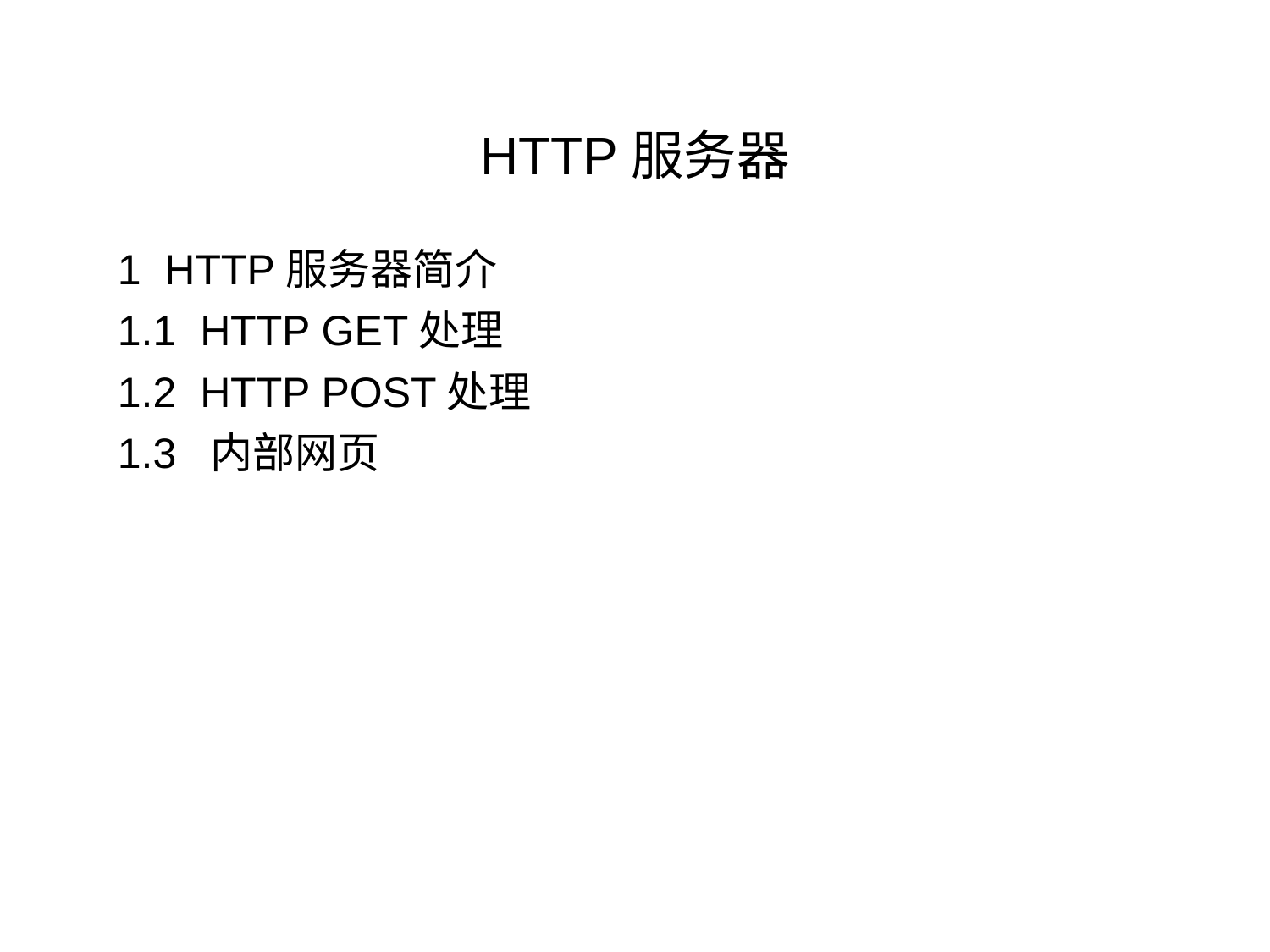

HTTP服务器
1  HTTP服务器简介
1.1  HTTP GET处理
1.2  HTTP POST处理
1.3  内部网页